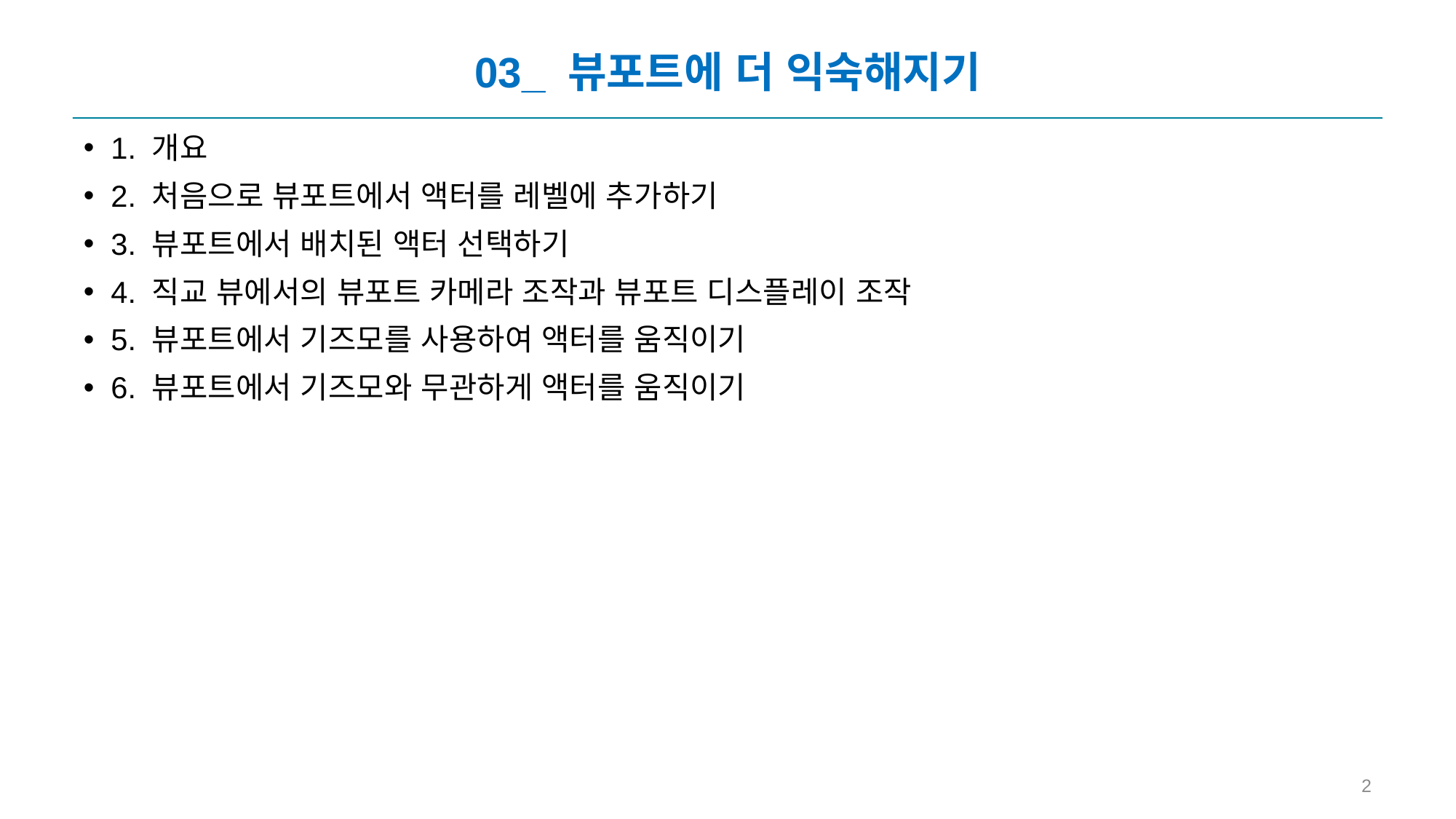

# 03_ 뷰포트에 더 익숙해지기
1. 개요
2. 처음으로 뷰포트에서 액터를 레벨에 추가하기
3. 뷰포트에서 배치된 액터 선택하기
4. 직교 뷰에서의 뷰포트 카메라 조작과 뷰포트 디스플레이 조작
5. 뷰포트에서 기즈모를 사용하여 액터를 움직이기
6. 뷰포트에서 기즈모와 무관하게 액터를 움직이기

2